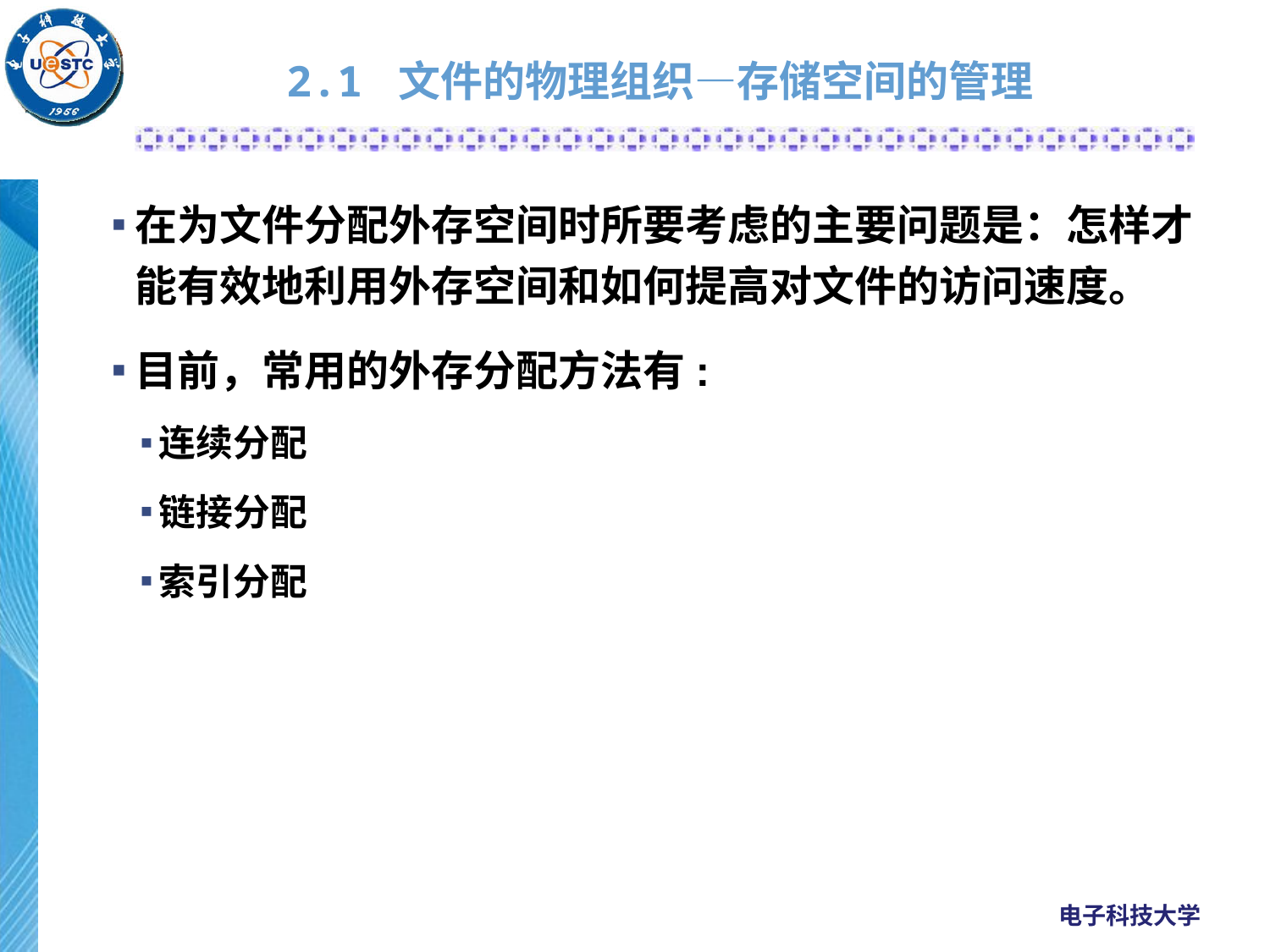

# 2.1 文件的物理组织—存储空间的管理
在为文件分配外存空间时所要考虑的主要问题是：怎样才能有效地利用外存空间和如何提高对文件的访问速度。
目前，常用的外存分配方法有:
连续分配
链接分配
索引分配